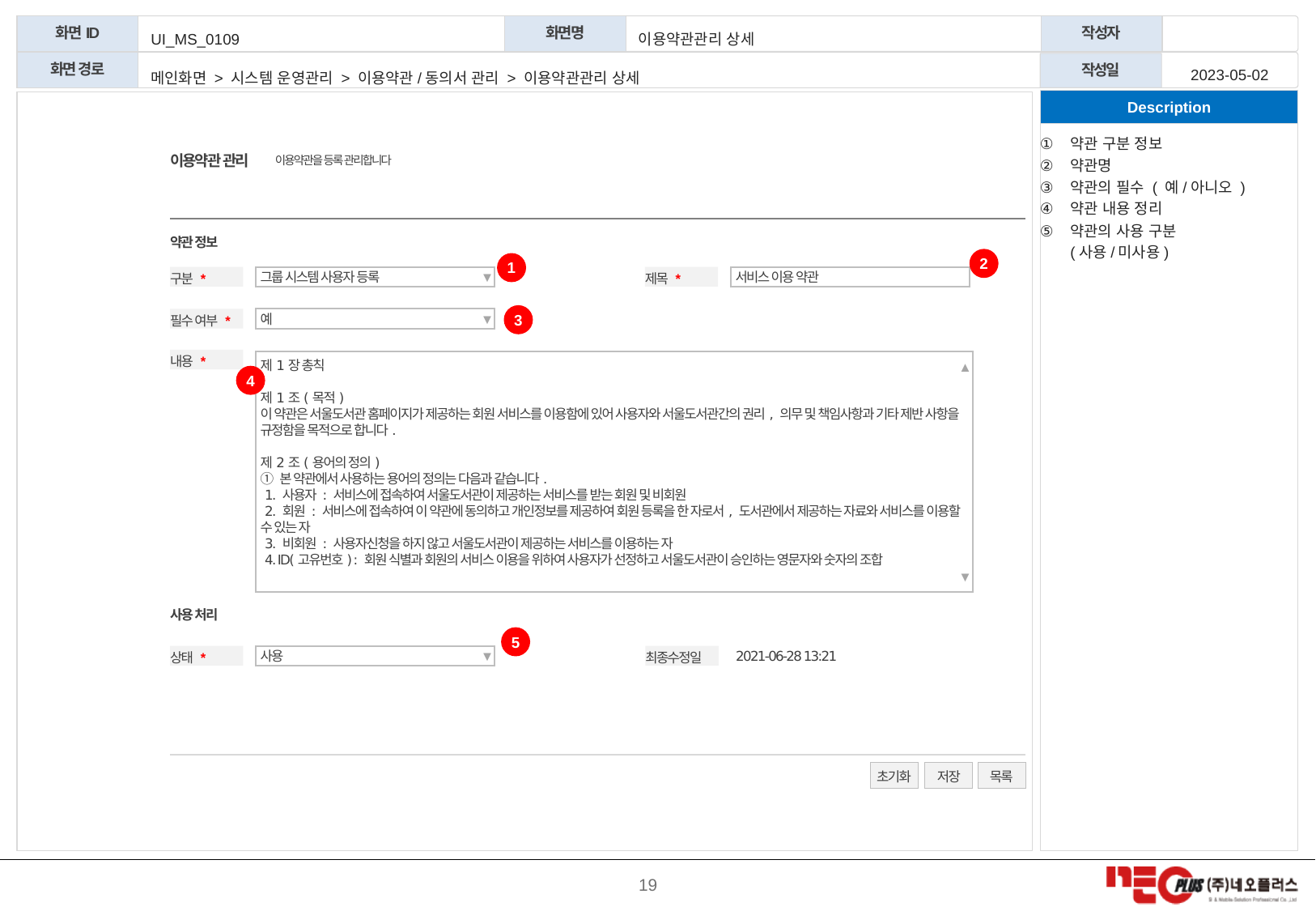

UI_MS_0109
이용약관관리 상세

2023-05-02
메인화면 > 시스템 운영관리 > 이용약관/동의서 관리 > 이용약관관리 상세

약관 구분 정보
약관명
약관의 필수 ( 예/아니오 )
약관 내용 정리
약관의 사용 구분
(사용/미사용)

이용약관 관리
이용약관을 등록 관리합니다
약관 정보
2
1
구분 *
그룹 시스템 사용자 등록
▼
제목 *
서비스 이용 약관
3
필수 여부 *
예
▼
내용 *
제1장 총칙

제1조(목적)
이 약관은 서울도서관 홈페이지가 제공하는 회원 서비스를 이용함에 있어 사용자와 서울도서관간의 권리, 의무 및 책임사항과 기타 제반 사항을 규정함을 목적으로 합니다.

제2조(용어의 정의)
① 본 약관에서 사용하는 용어의 정의는 다음과 같습니다.
 1. 사용자 : 서비스에 접속하여 서울도서관이 제공하는 서비스를 받는 회원 및 비회원
 2. 회원 : 서비스에 접속하여 이 약관에 동의하고 개인정보를 제공하여 회원 등록을 한 자로서, 도서관에서 제공하는 자료와 서비스를 이용할 수 있는 자
 3. 비회원 : 사용자신청을 하지 않고 서울도서관이 제공하는 서비스를 이용하는 자
 4. ID(고유번호) : 회원 식별과 회원의 서비스 이용을 위하여 사용자가 선정하고 서울도서관이 승인하는 영문자와 숫자의 조합

▲

▼
4
사용 처리
5
상태 *
사용
▼
최종수정일
2021-06-28 13:21
목록
초기화
저장